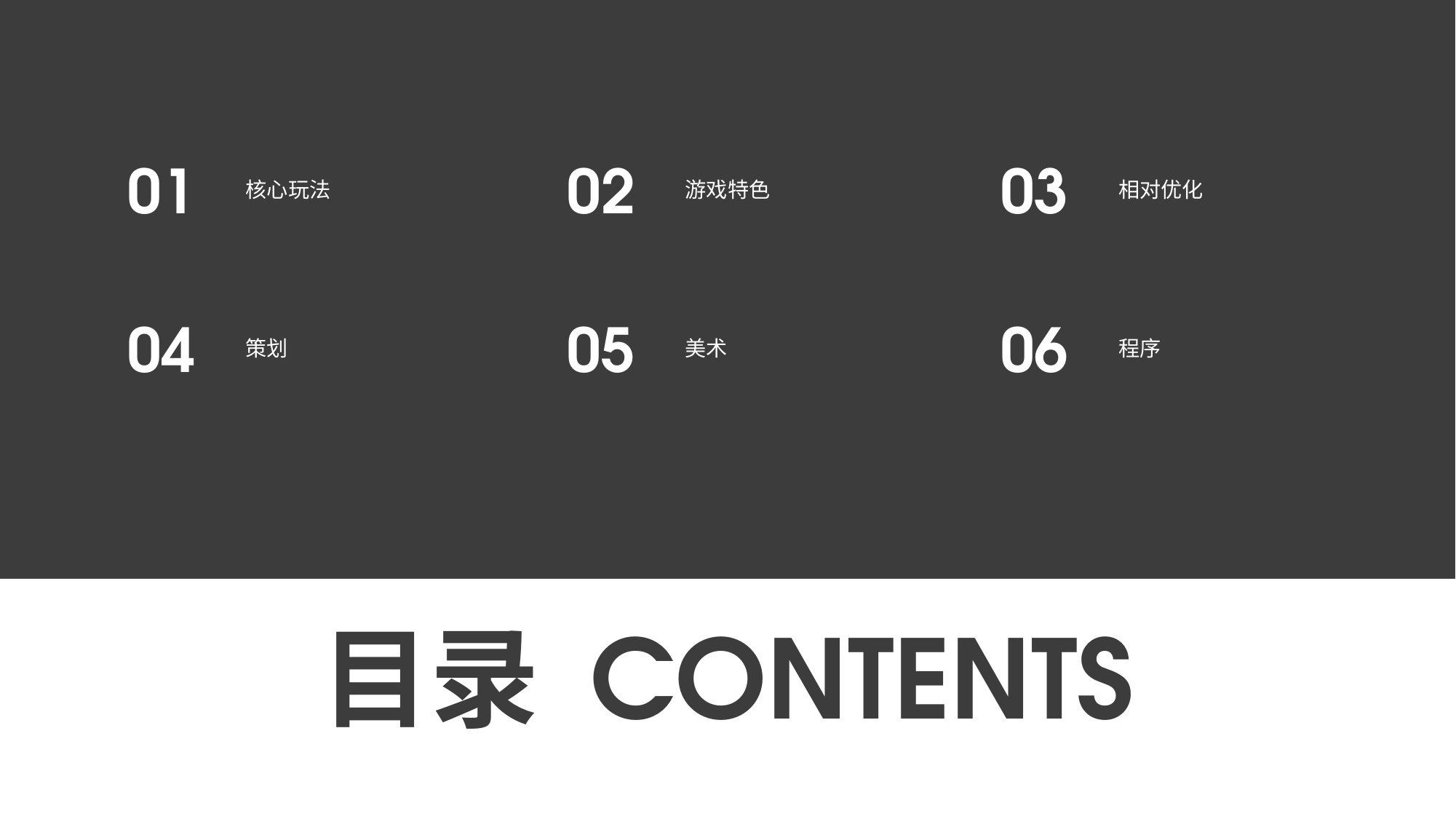

01
02
03
核心玩法
游戏特色
相对优化
04
05
06
策划
美术
程序
目录 CONTENTS